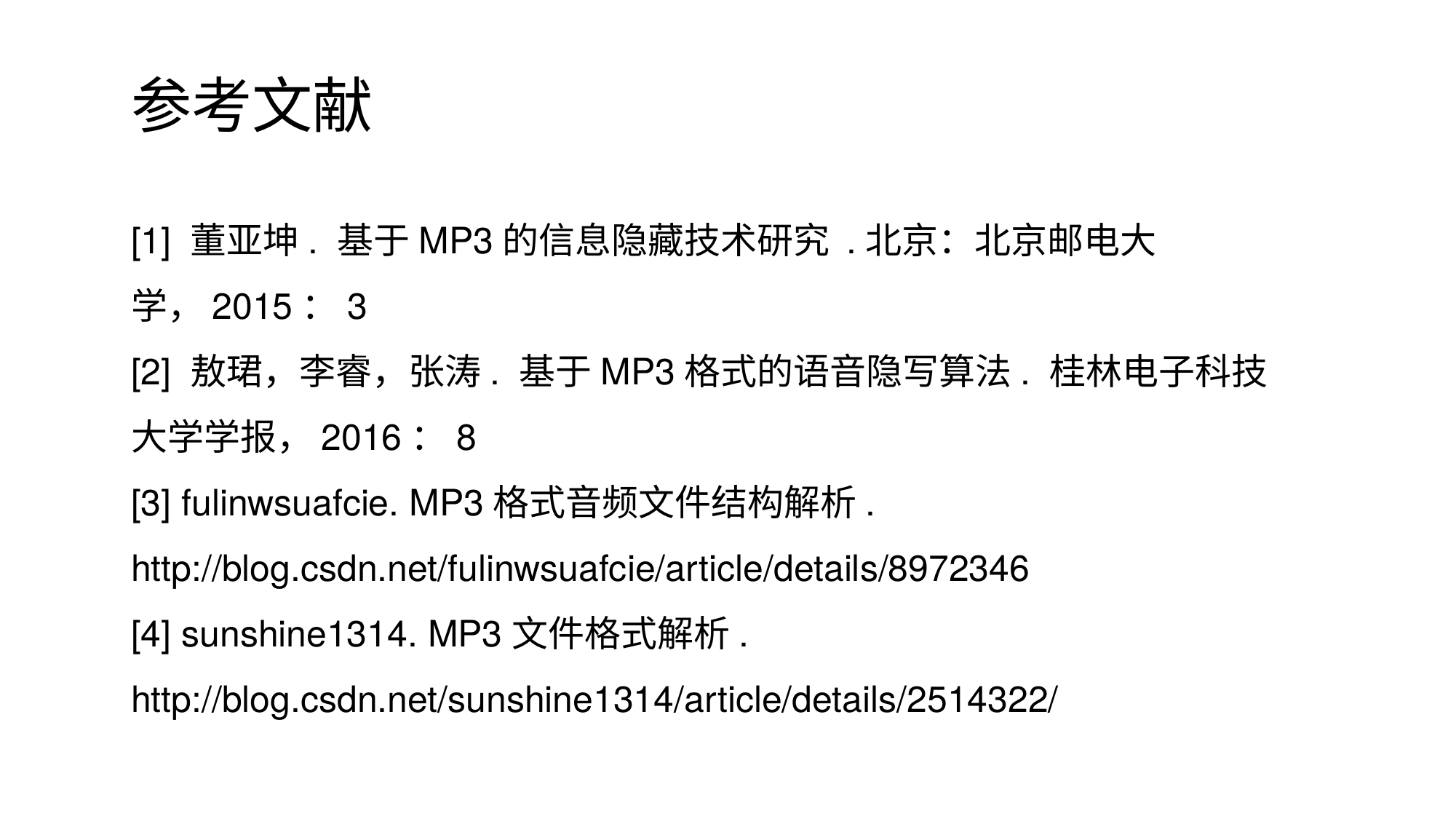

参考文献
[1] 董亚坤. 基于MP3的信息隐藏技术研究 .北京：北京邮电大学，2015：3
[2] 敖珺，李睿，张涛. 基于MP3格式的语音隐写算法. 桂林电子科技大学学报，2016：8
[3] fulinwsuafcie. MP3格式音频文件结构解析. http://blog.csdn.net/fulinwsuafcie/article/details/8972346
[4] sunshine1314. MP3文件格式解析. http://blog.csdn.net/sunshine1314/article/details/2514322/